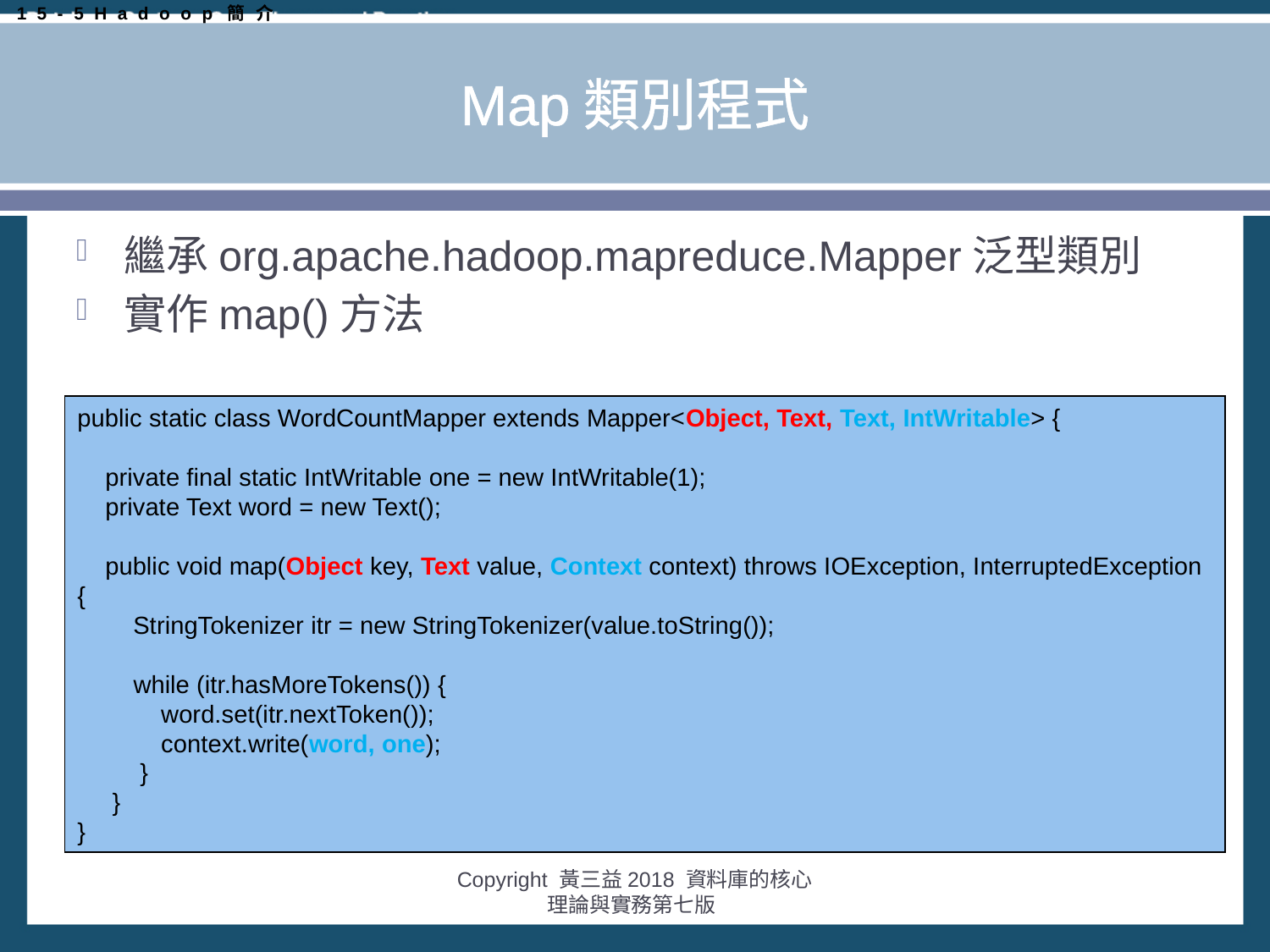

15-5Hadoop簡介
# Map類別程式
繼承org.apache.hadoop.mapreduce.Mapper泛型類別
實作map()方法
public static class WordCountMapper extends Mapper<Object, Text, Text, IntWritable> {
    private final static IntWritable one = new IntWritable(1);
    private Text word = new Text();
    public void map(Object key, Text value, Context context) throws IOException, InterruptedException {
        StringTokenizer itr = new StringTokenizer(value.toString());
        while (itr.hasMoreTokens()) {
            word.set(itr.nextToken());
            context.write(word, one);
         }
     }
}
Copyright 黃三益2018 資料庫的核心理論與實務第七版